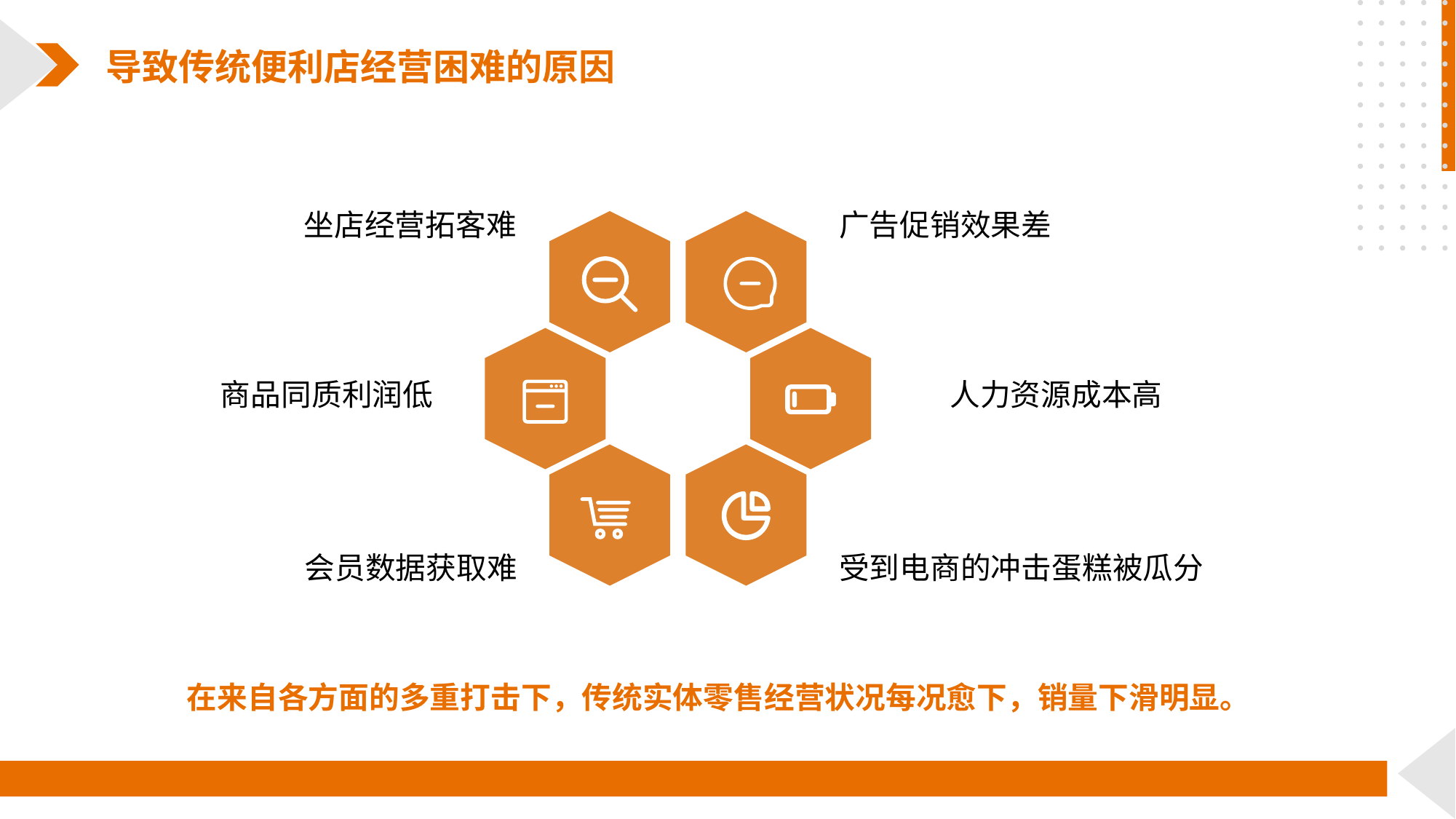

导致传统便利店经营困难的原因
坐店经营拓客难
广告促销效果差

商品同质利润低
人力资源成本高

会员数据获取难
受到电商的冲击蛋糕被瓜分
在来自各方面的多重打击下，传统实体零售经营状况每况愈下，销量下滑明显。